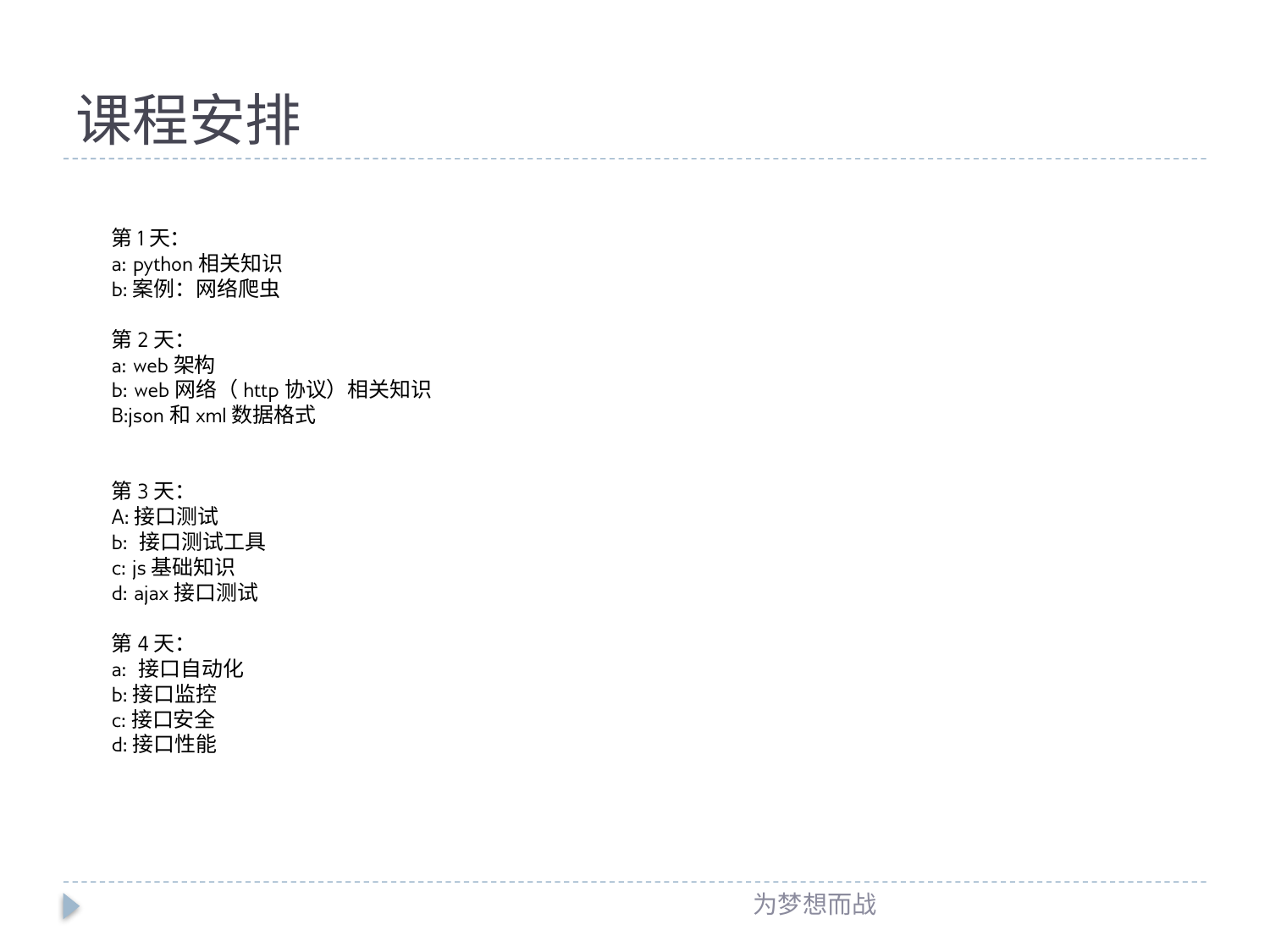

# 课程安排
第1天：
a: python相关知识
b:案例：网络爬虫

第2天：
a: web架构
b: web网络（http协议）相关知识
B:json和xml数据格式

第3天：
A:接口测试
b: 接口测试工具
c: js基础知识
d: ajax接口测试

第4天：
a: 接口自动化
b:接口监控
c:接口安全
d:接口性能
为梦想而战